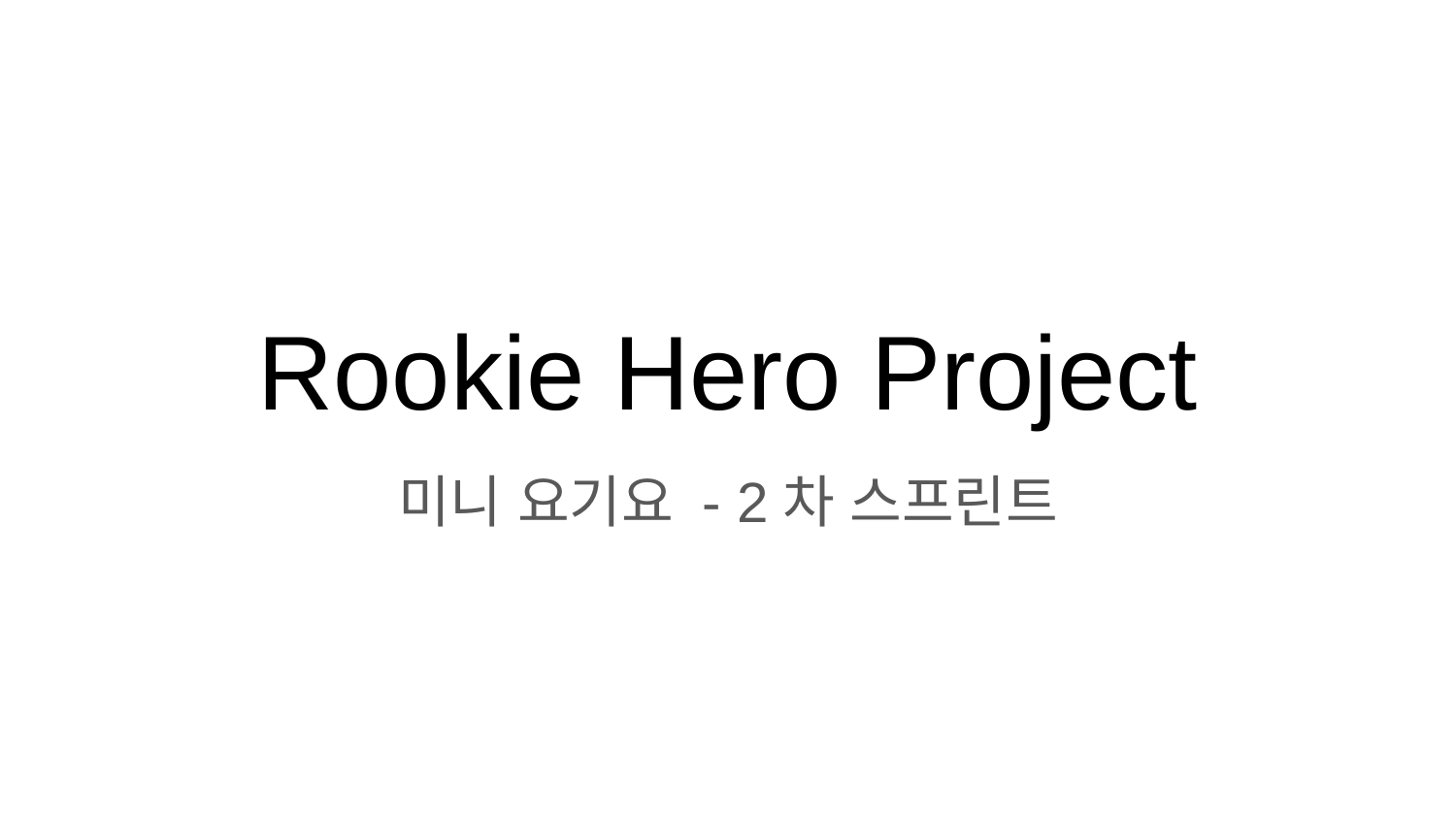

# Rookie Hero Project
미니 요기요 - 2차 스프린트